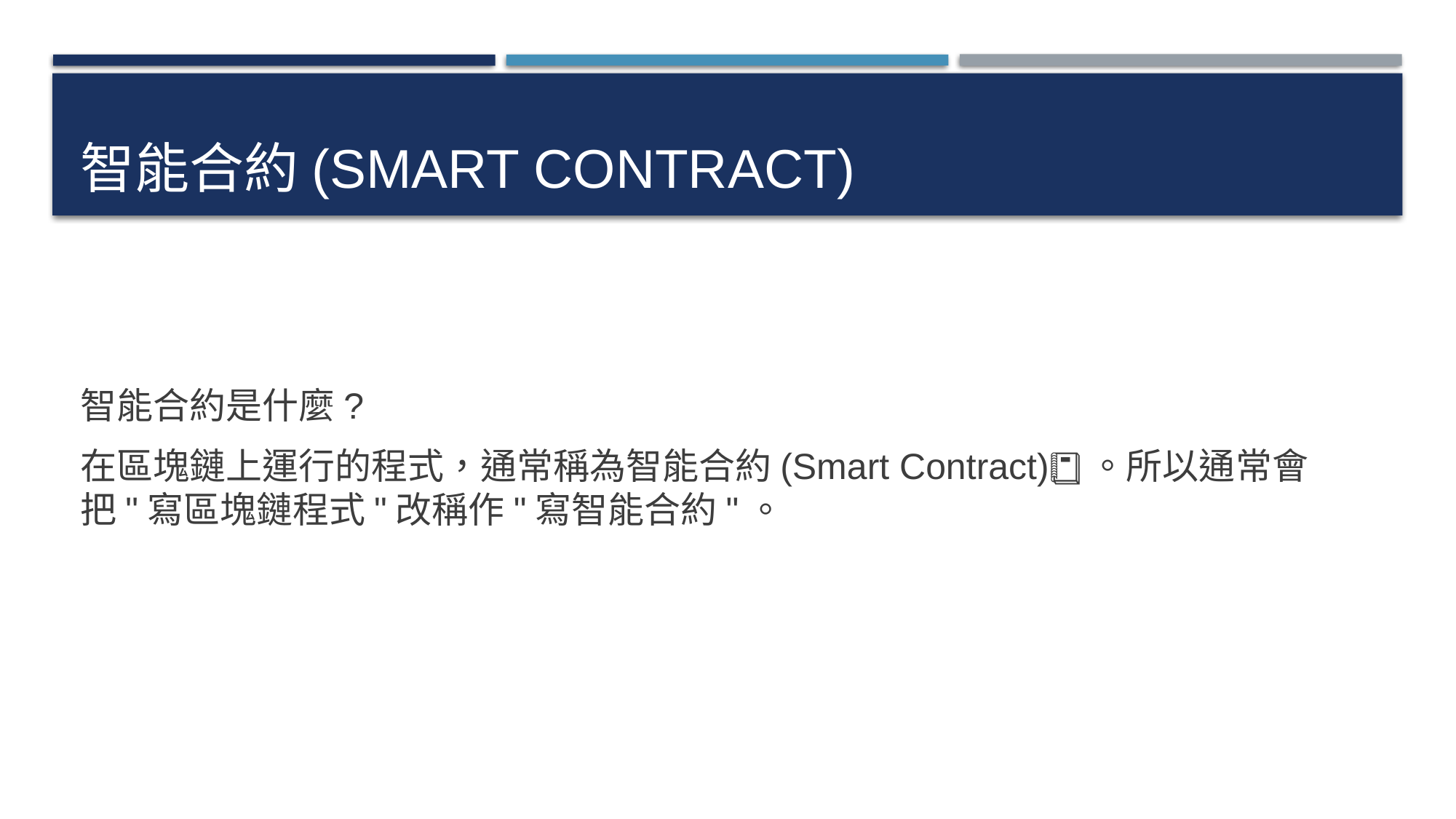

# 智能合約(Smart Contract)
智能合約是什麼?
在區塊鏈上運行的程式，通常稱為智能合約(Smart Contract)📒。所以通常會把"寫區塊鏈程式"改稱作"寫智能合約"。